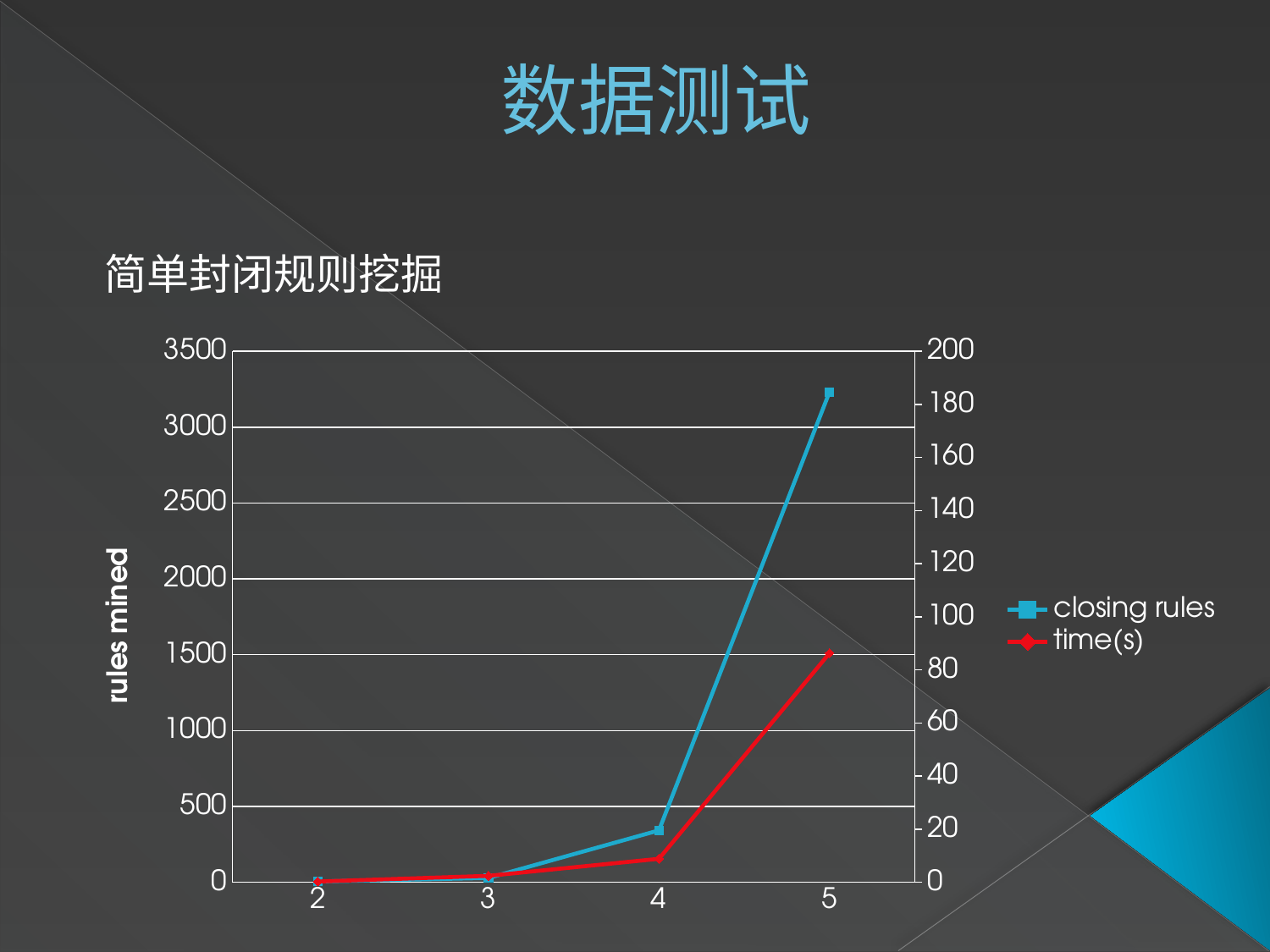

数据测试
简单封闭规则挖掘

### Chart

| Category | closing rules | time(s) |
|---|---|---|
| 2 | 5.0 | 0.265 |
| 3 | 28.0 | 2.411 |
| 4 | 342.0 | 8.827 |
| 5 | 3231.0 | 86.253 |